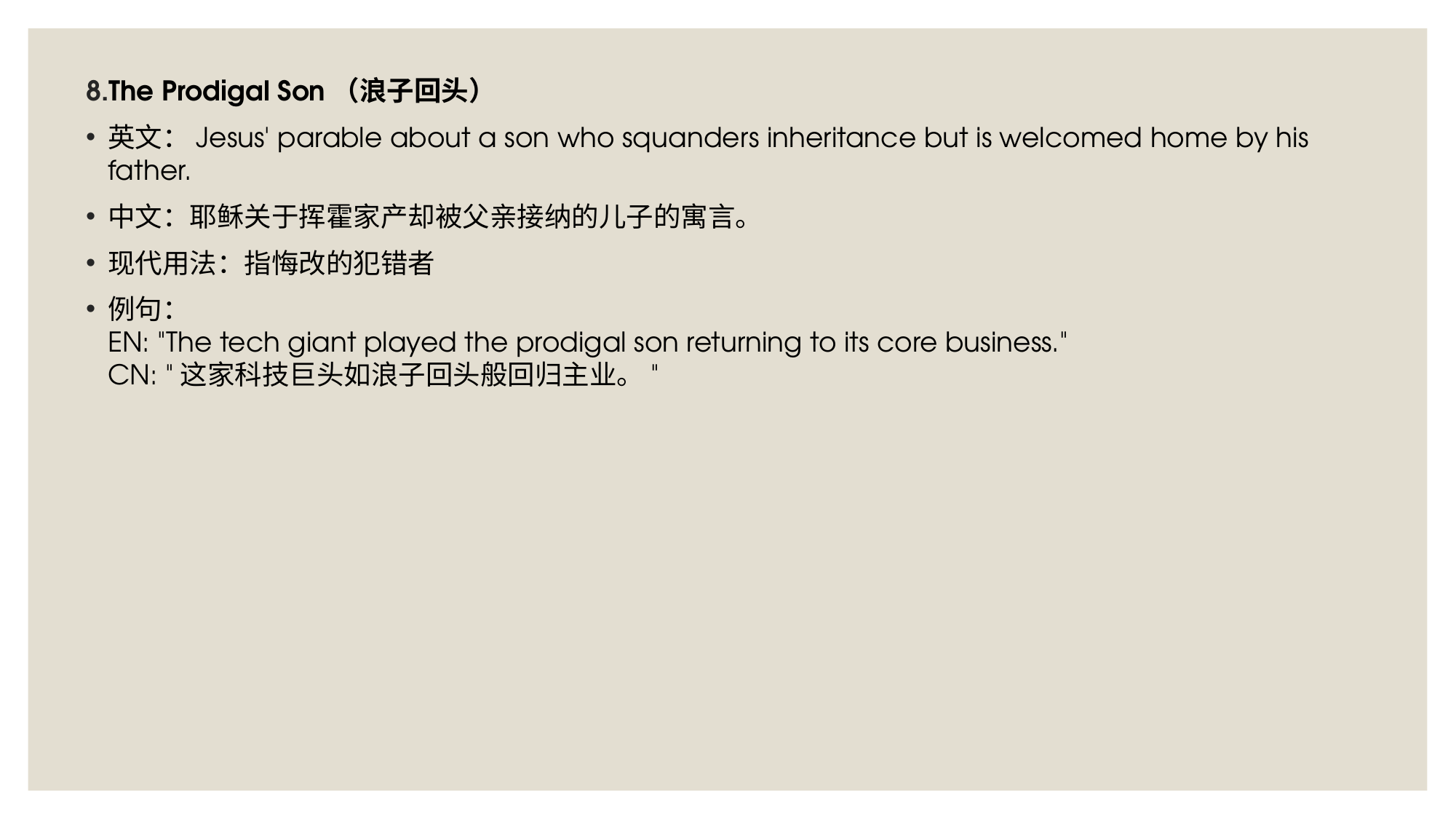

The Prodigal Son（浪子回头）
英文：Jesus' parable about a son who squanders inheritance but is welcomed home by his father.
中文：耶稣关于挥霍家产却被父亲接纳的儿子的寓言。
现代用法：指悔改的犯错者
例句：
EN: "The tech giant played the prodigal son returning to its core business."
CN: "这家科技巨头如浪子回头般回归主业。"

#